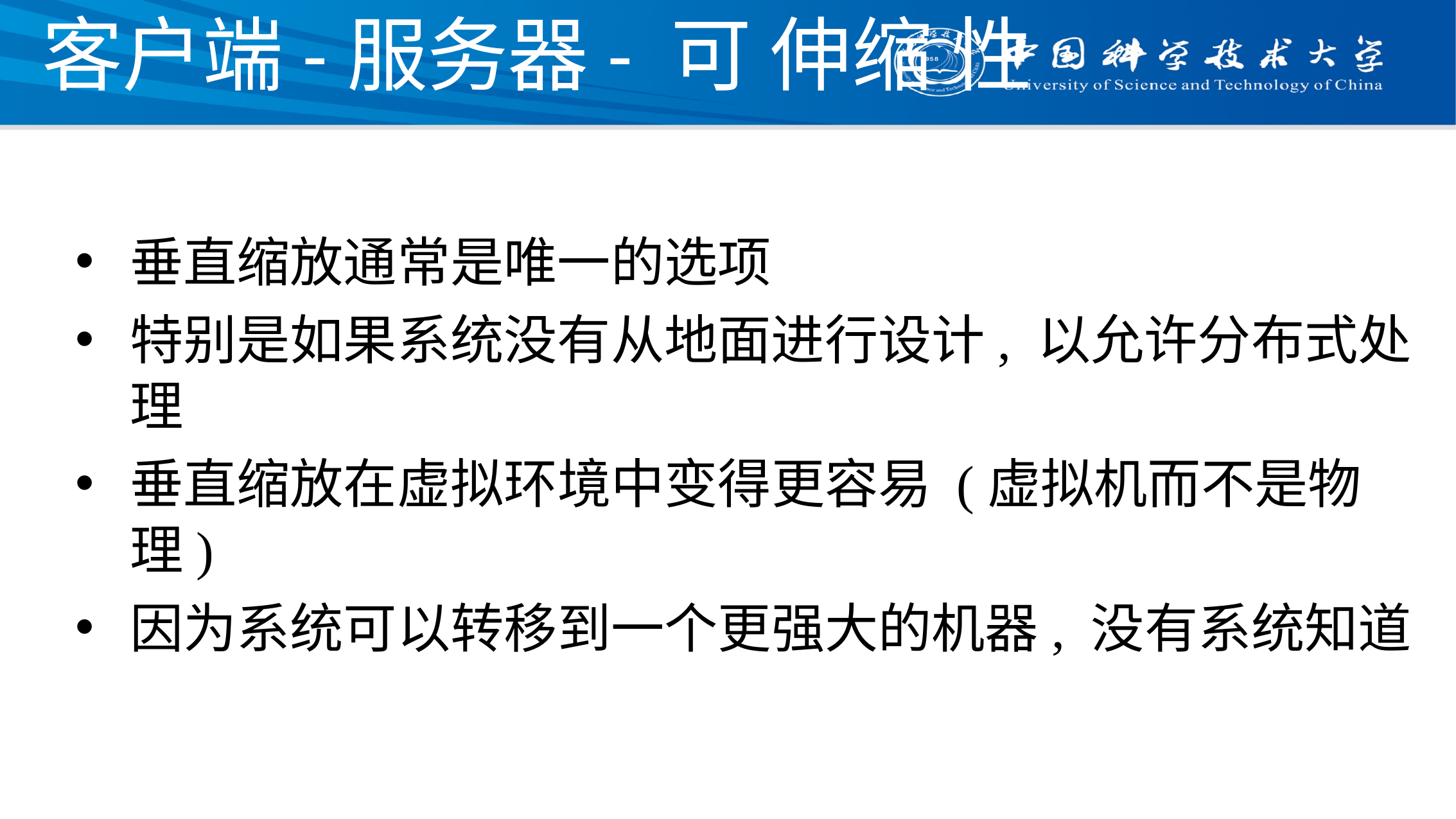

# 客户端-服务器- 可 伸缩 性
垂直缩放通常是唯一的选项
特别是如果系统没有从地面进行设计, 以允许分布式处理
垂直缩放在虚拟环境中变得更容易 (虚拟机而不是物理)
因为系统可以转移到一个更强大的机器, 没有系统知道